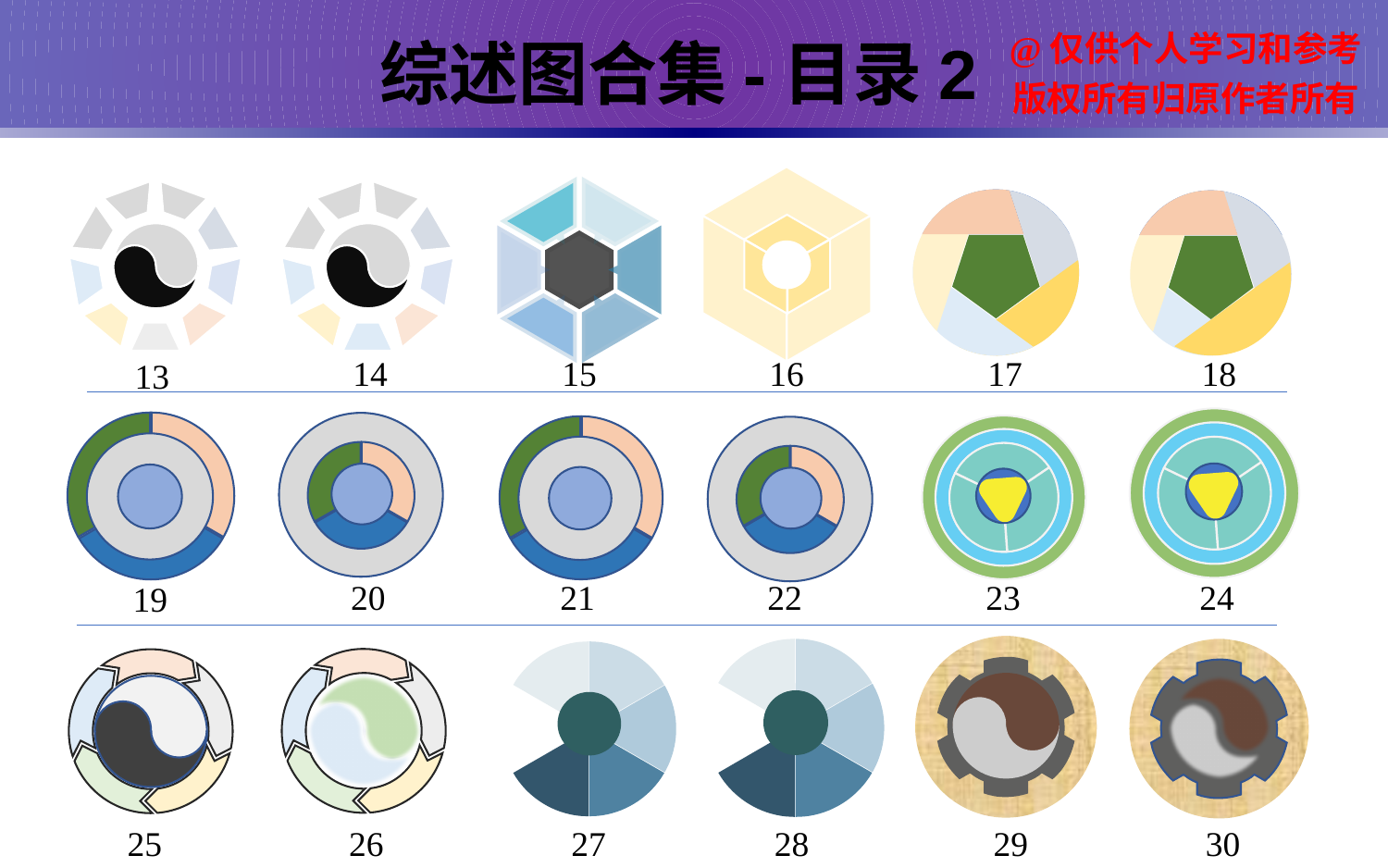

综述图合集-目录2

14
15
16
17
18
13

20
21
22
23
24
19

25
26
27
28
29
30